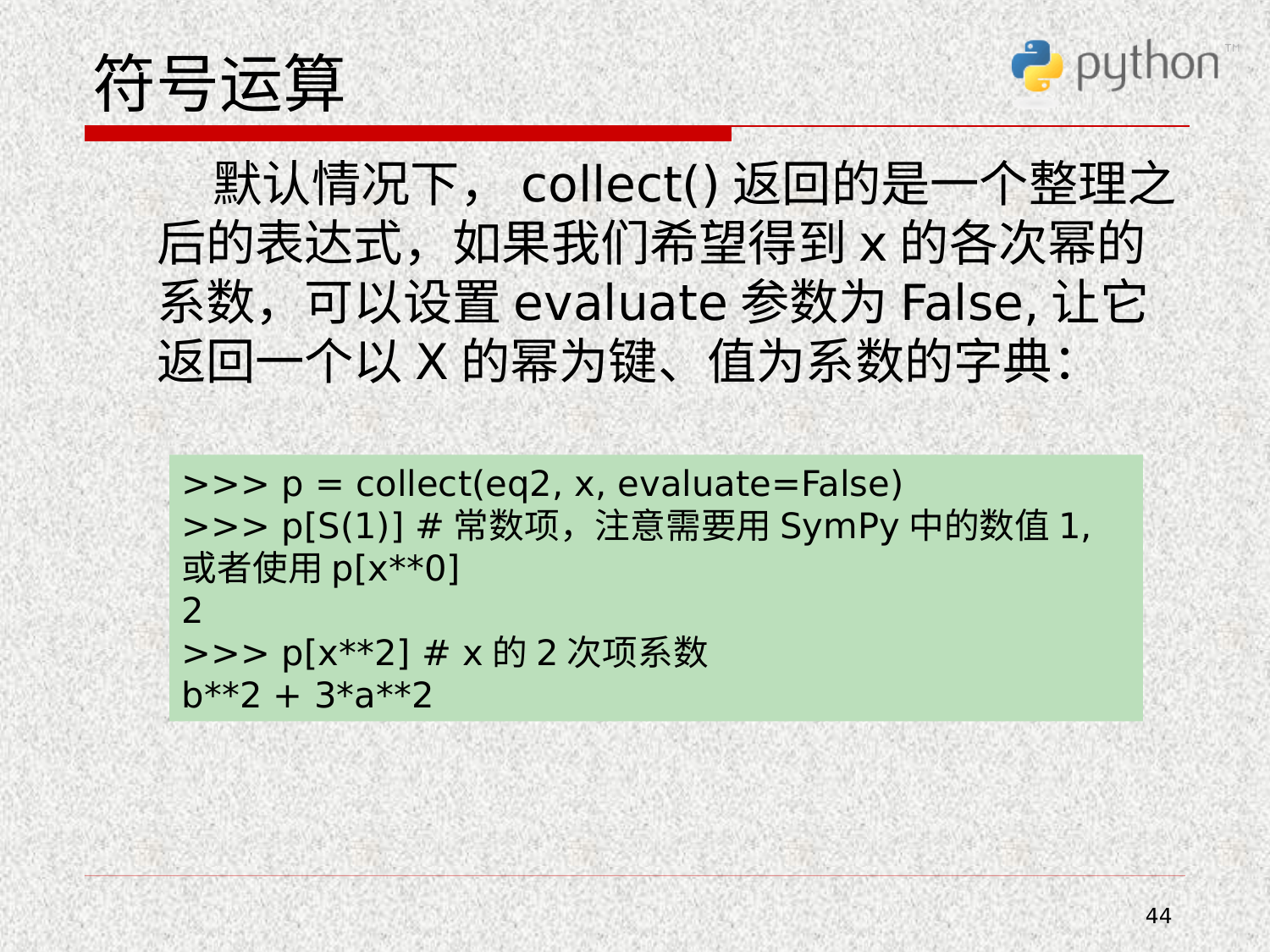

# 符号运算
          默认情况下，collect()返回的是一个整理之后的表达式，如果我们希望得到x的各次幂的系数，可以设置evaluate参数为False,让它返回一个以x的幂为键、值为系数的字典：

>>> p = collect(eq2, x, evaluate=False)
>>> p[S(1)] #常数项，注意需要用SymPy中的数值1,或者使用p[x**0]
2
>>> p[x**2] # x的2次项系数
b**2 + 3*a**2
44